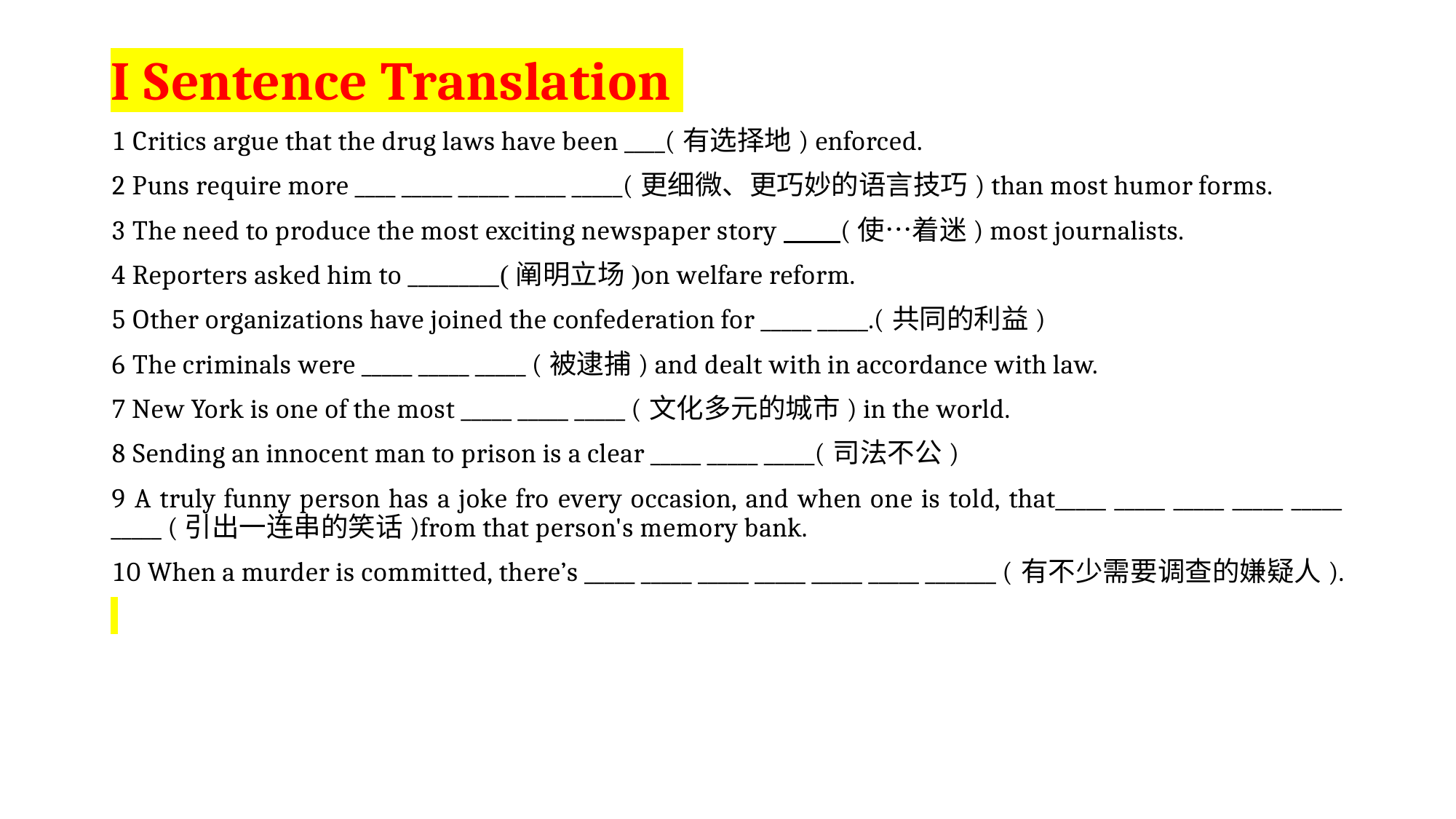

I Sentence Translation
1 Critics argue that the drug laws have been ____(有选择地) enforced.
2 Puns require more ____ _____ _____ _____ _____(更细微、更巧妙的语言技巧) than most humor forms.
3 The need to produce the most exciting newspaper story _____ (使…着迷) most journalists.
4 Reporters asked him to _________(阐明立场)on welfare reform.
5 Other organizations have joined the confederation for _____ _____.(共同的利益)
6 The criminals were _____ _____ _____ (被逮捕) and dealt with in accordance with law.
7 New York is one of the most _____ _____ _____ (文化多元的城市) in the world.
8 Sending an innocent man to prison is a clear _____ _____ _____(司法不公)
9 A truly funny person has a joke fro every occasion, and when one is told, that_____ _____ _____ _____ _____ _____ (引出一连串的笑话)from that person's memory bank.
10 When a murder is committed, there’s _____ _____ _____ _____ _____ _____ _______ (有不少需要调查的嫌疑人).